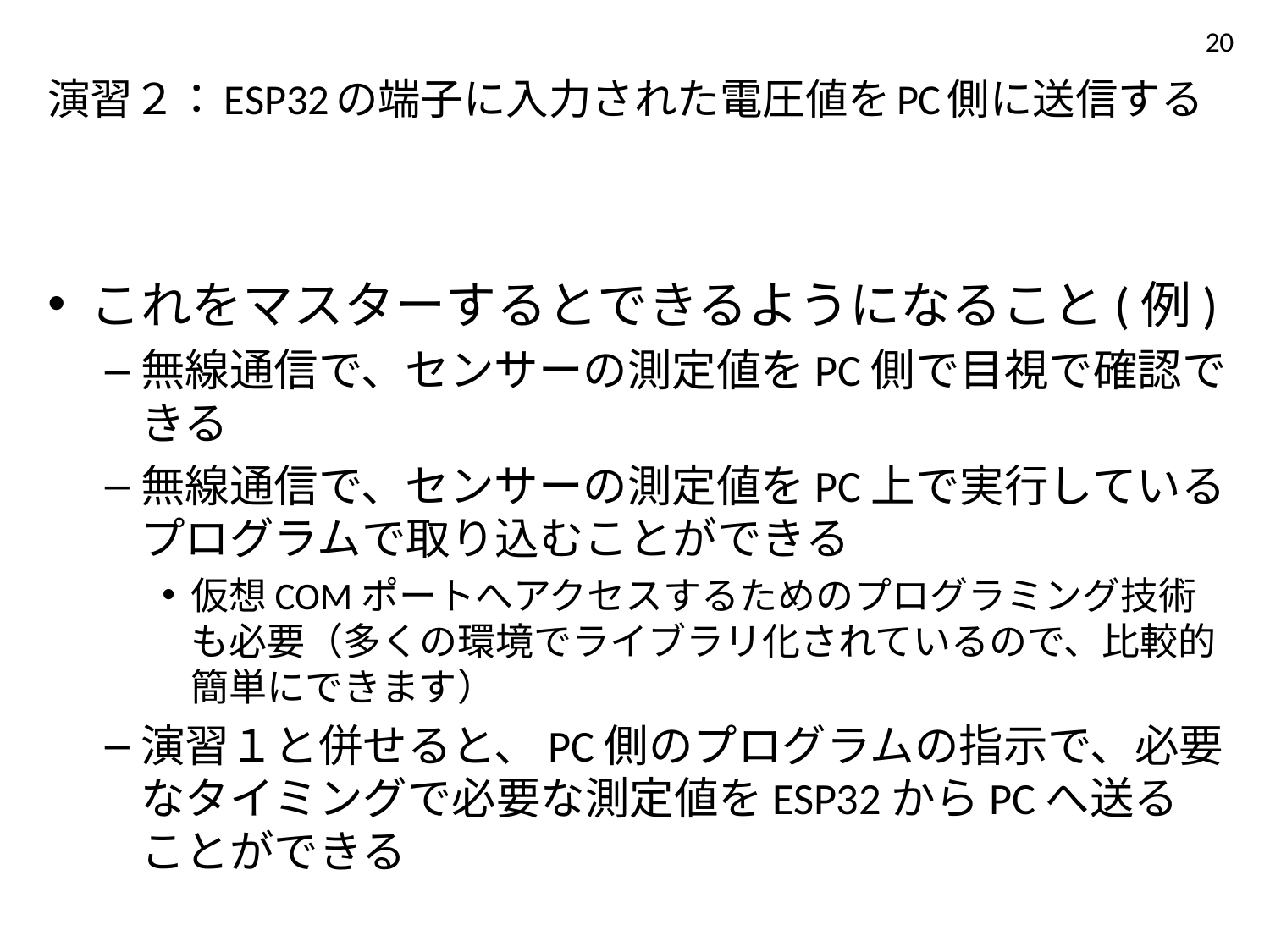

20
# 演習２：ESP32の端子に入力された電圧値をPC側に送信する
これをマスターするとできるようになること(例)
無線通信で、センサーの測定値をPC側で目視で確認できる
無線通信で、センサーの測定値をPC上で実行しているプログラムで取り込むことができる
仮想COMポートへアクセスするためのプログラミング技術も必要（多くの環境でライブラリ化されているので、比較的簡単にできます）
演習１と併せると、PC側のプログラムの指示で、必要なタイミングで必要な測定値をESP32からPCへ送る
ことができる